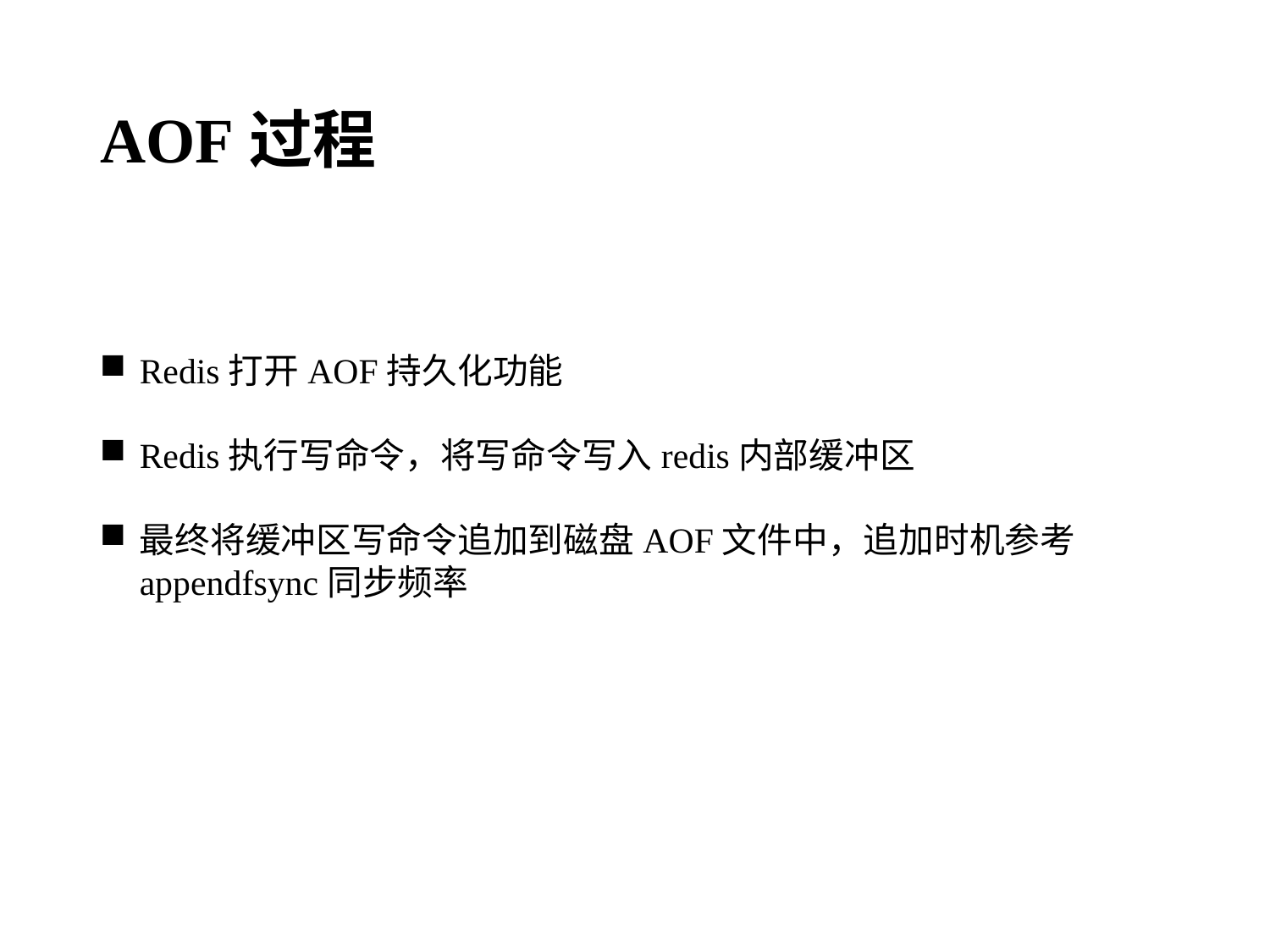

# AOF过程
Redis打开AOF持久化功能

Redis执行写命令，将写命令写入redis内部缓冲区

最终将缓冲区写命令追加到磁盘AOF文件中，追加时机参考appendfsync同步频率